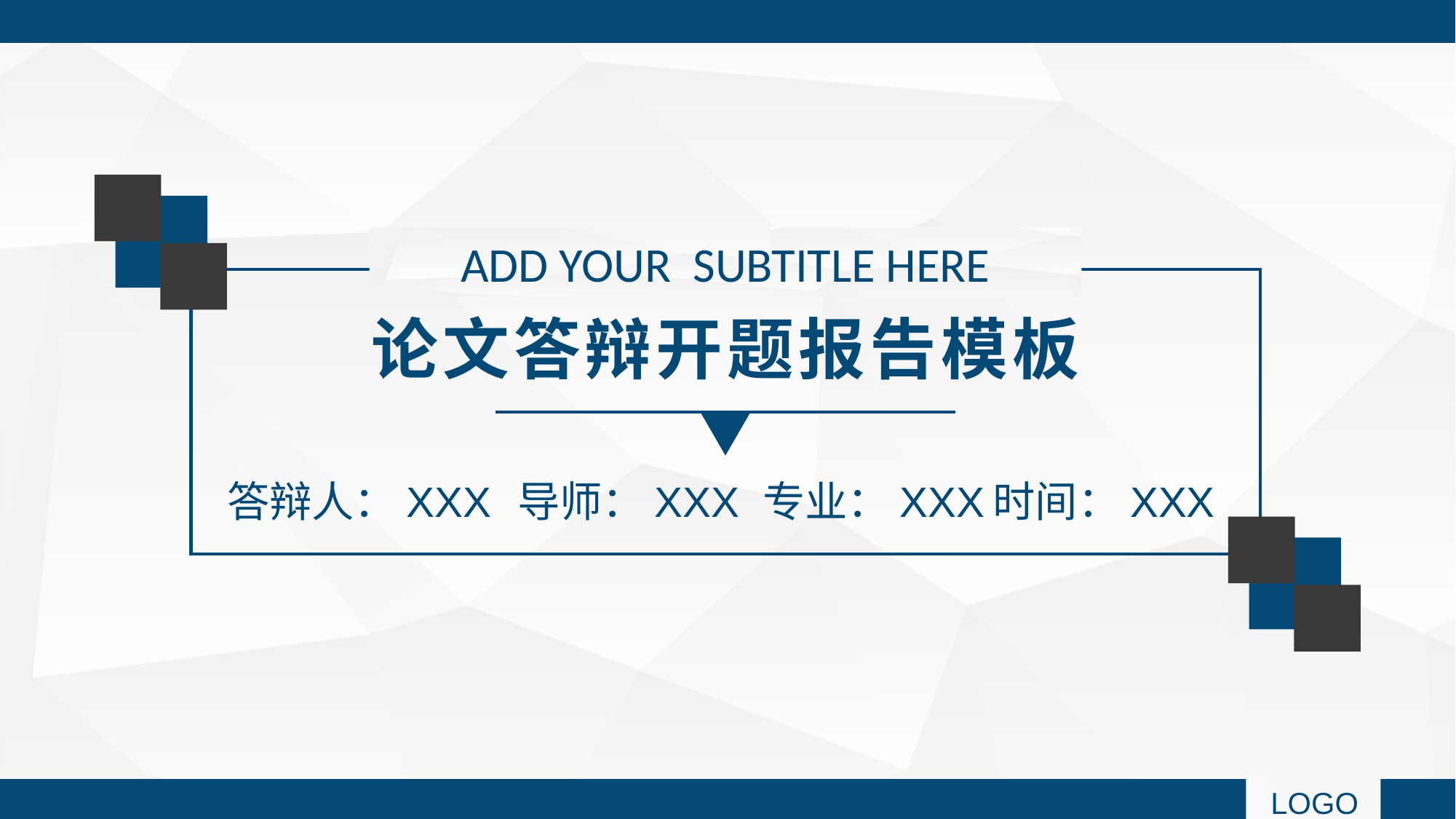

ADD YOUR  SUBTITLE HERE

论文答辩开题报告模板

答辩人：XXX
导师：XXX
专业：XXX
时间：XXX

LOGO